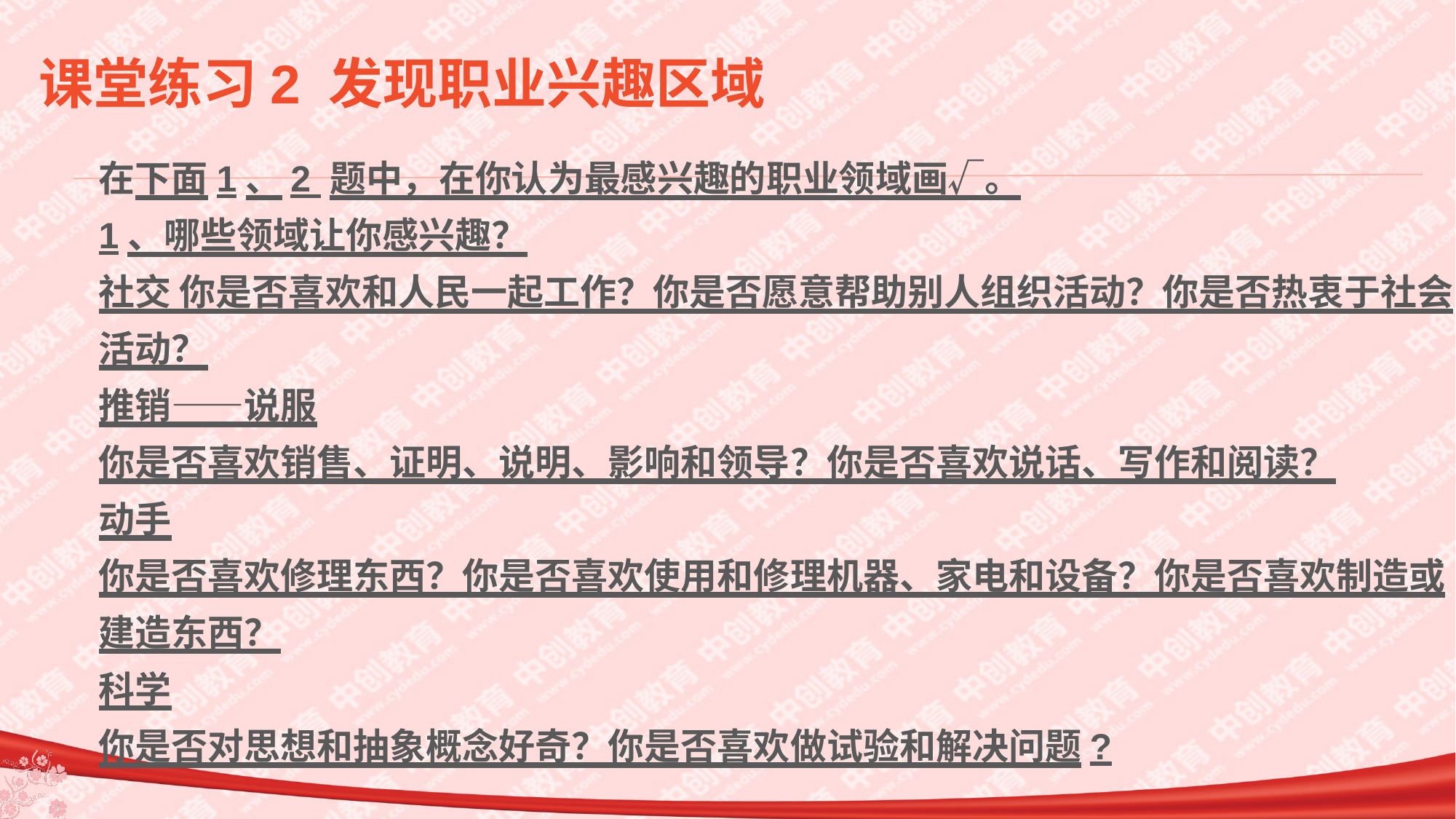

课堂练习2 发现职业兴趣区域

在下面1、2 题中，在你认为最感兴趣的职业领域画√。
1、哪些领域让你感兴趣？
社交 你是否喜欢和人民一起工作？你是否愿意帮助别人组织活动？你是否热衷于社会活动？
推销——说服
你是否喜欢销售、证明、说明、影响和领导？你是否喜欢说话、写作和阅读？
动手
你是否喜欢修理东西？你是否喜欢使用和修理机器、家电和设备？你是否喜欢制造或建造东西？
科学
你是否对思想和抽象概念好奇？你是否喜欢做试验和解决问题?